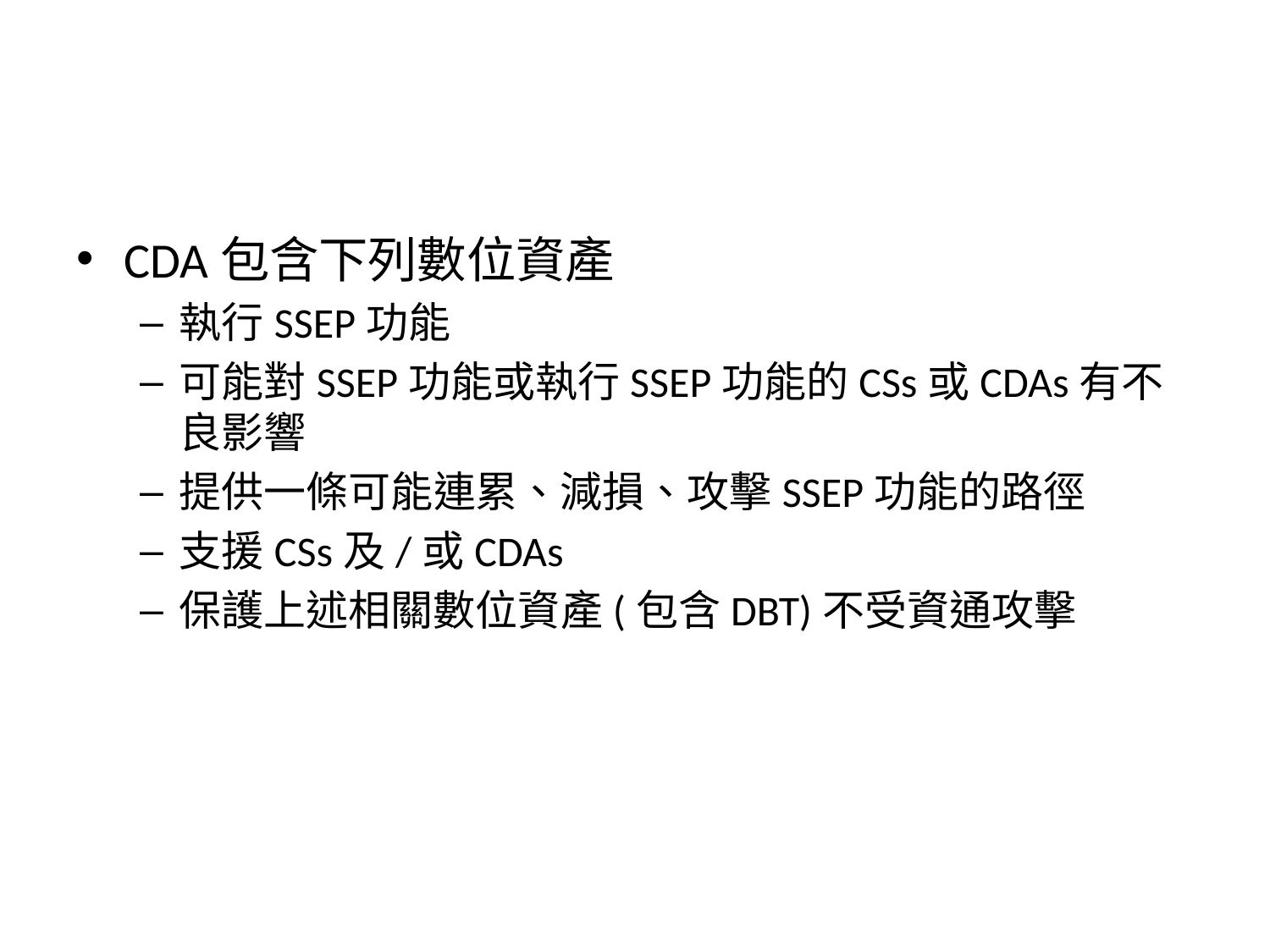

#
CDA包含下列數位資產
執行SSEP功能
可能對SSEP功能或執行SSEP功能的CSs或CDAs有不良影響
提供一條可能連累、減損、攻擊SSEP功能的路徑
支援CSs及/或CDAs
保護上述相關數位資產(包含DBT)不受資通攻擊